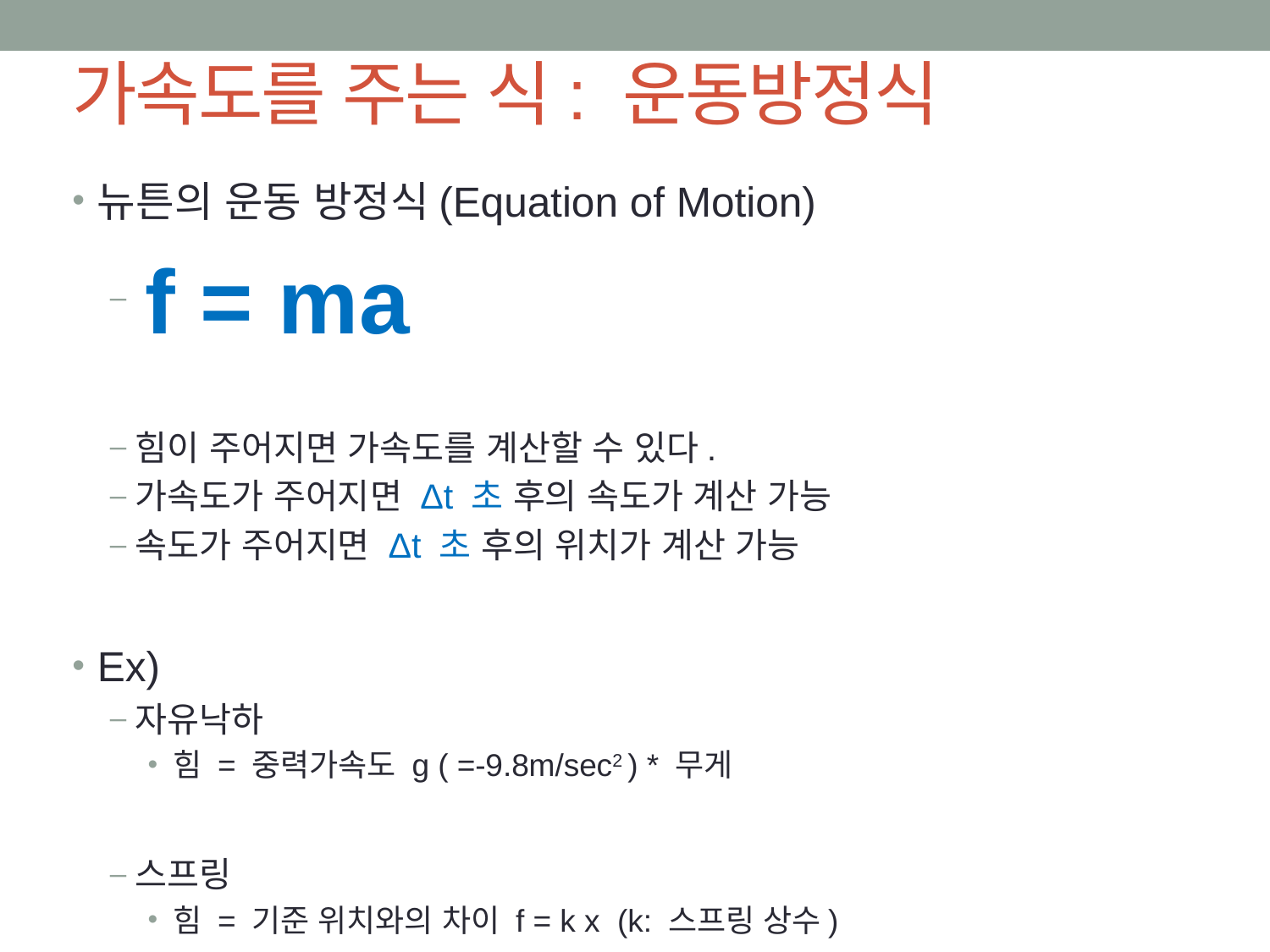

# 가속도를 주는 식: 운동방정식
뉴튼의 운동 방정식(Equation of Motion)
 f = ma

힘이 주어지면 가속도를 계산할 수 있다.
가속도가 주어지면 Δt 초 후의 속도가 계산 가능
속도가 주어지면 Δt 초 후의 위치가 계산 가능

Ex)
자유낙하
힘 = 중력가속도 g ( =-9.8m/sec2 ) * 무게

스프링
힘 = 기준 위치와의 차이 f = k x  (k: 스프링 상수)